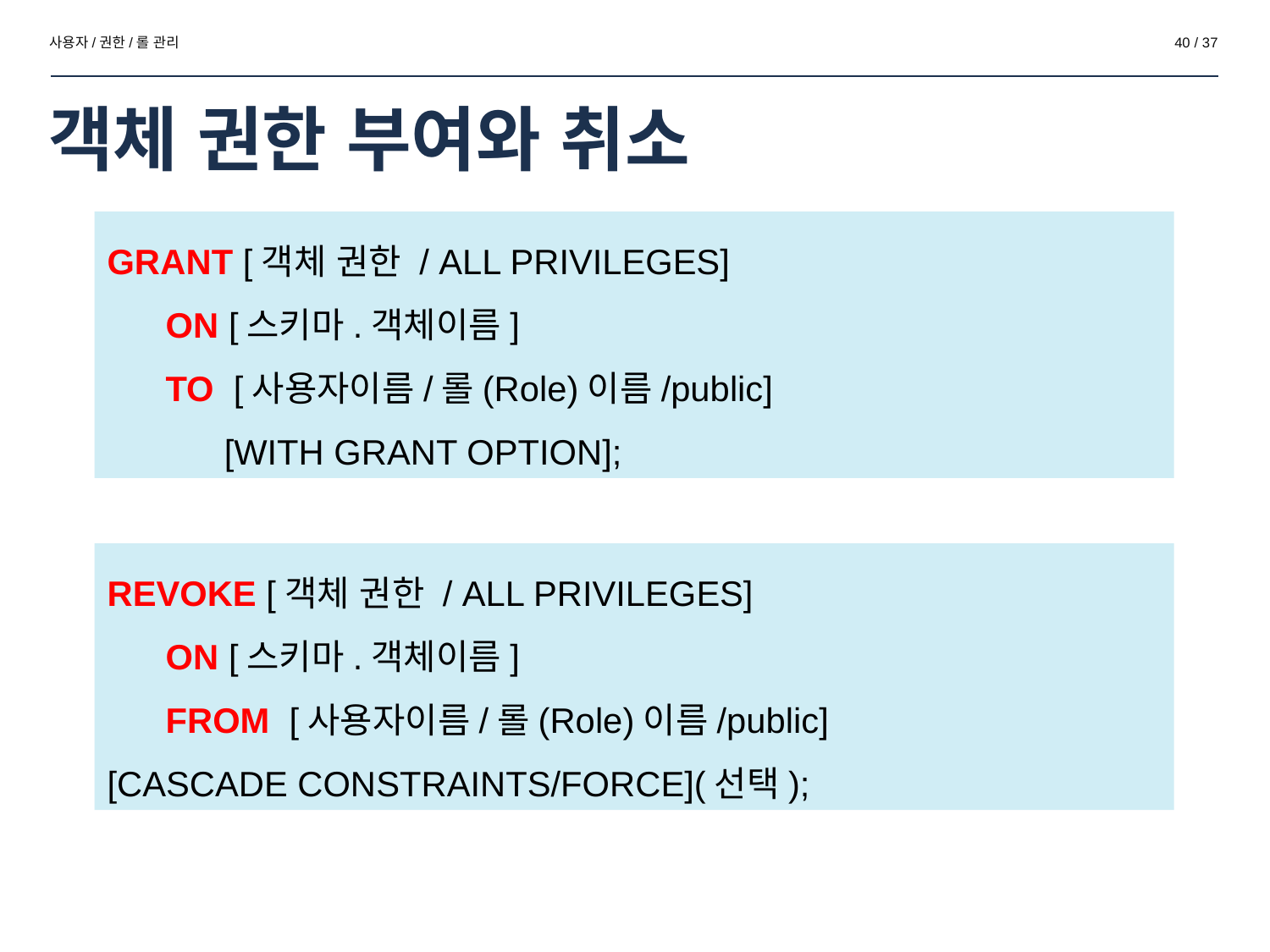

사용자/권한/롤 관리
40 / 37
# 객체 권한 부여와 취소

GRANT [객체 권한 / ALL PRIVILEGES]
      ON [스키마.객체이름]
      TO  [사용자이름/롤(Role)이름/public]
            [WITH GRANT OPTION];
REVOKE [객체 권한 / ALL PRIVILEGES]
      ON [스키마.객체이름]
      FROM  [사용자이름/롤(Role)이름/public]
[CASCADE CONSTRAINTS/FORCE](선택);